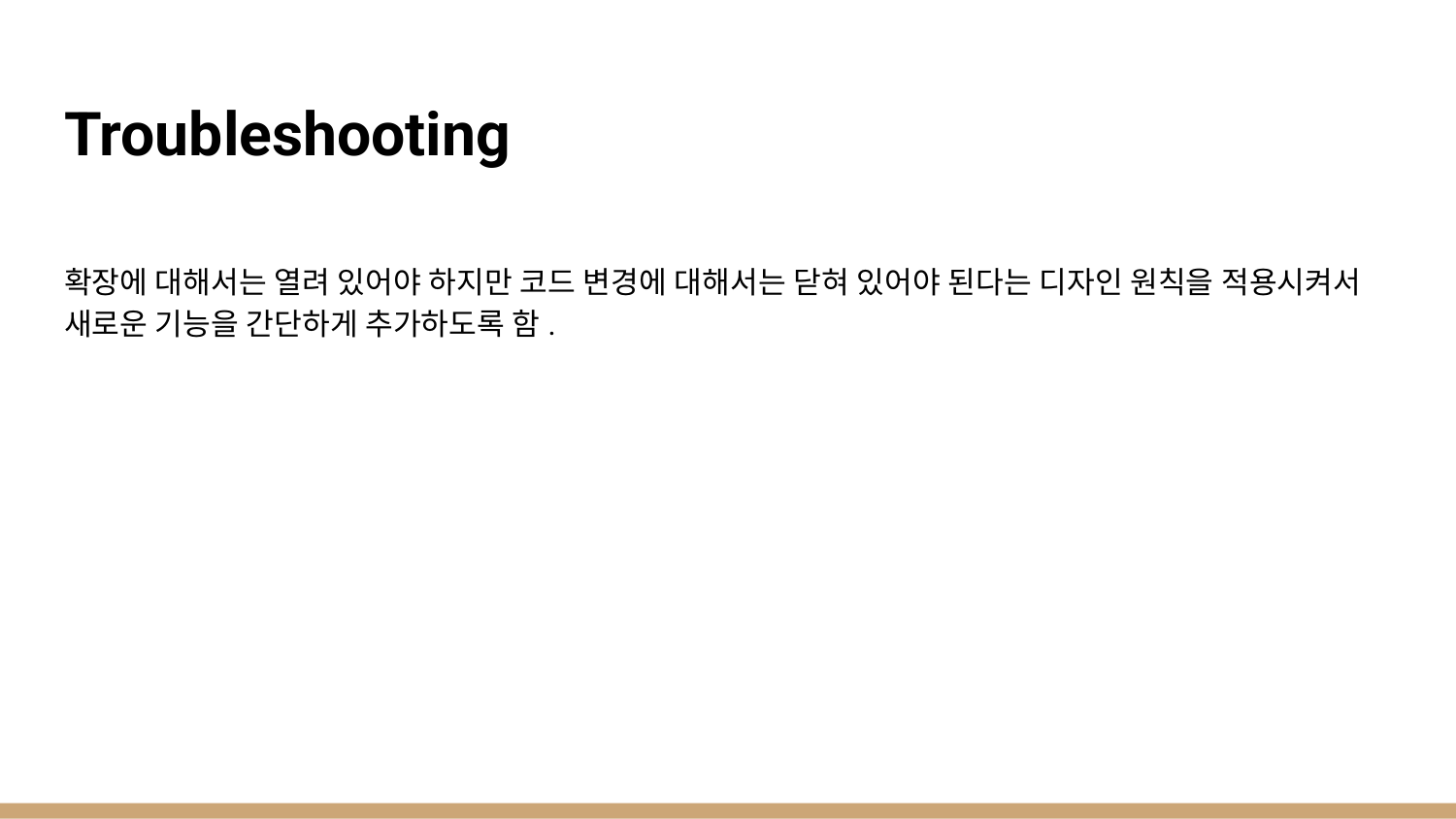

# Troubleshooting

확장에 대해서는 열려 있어야 하지만 코드 변경에 대해서는 닫혀 있어야 된다는 디자인 원칙을 적용시켜서 새로운 기능을 간단하게 추가하도록 함.